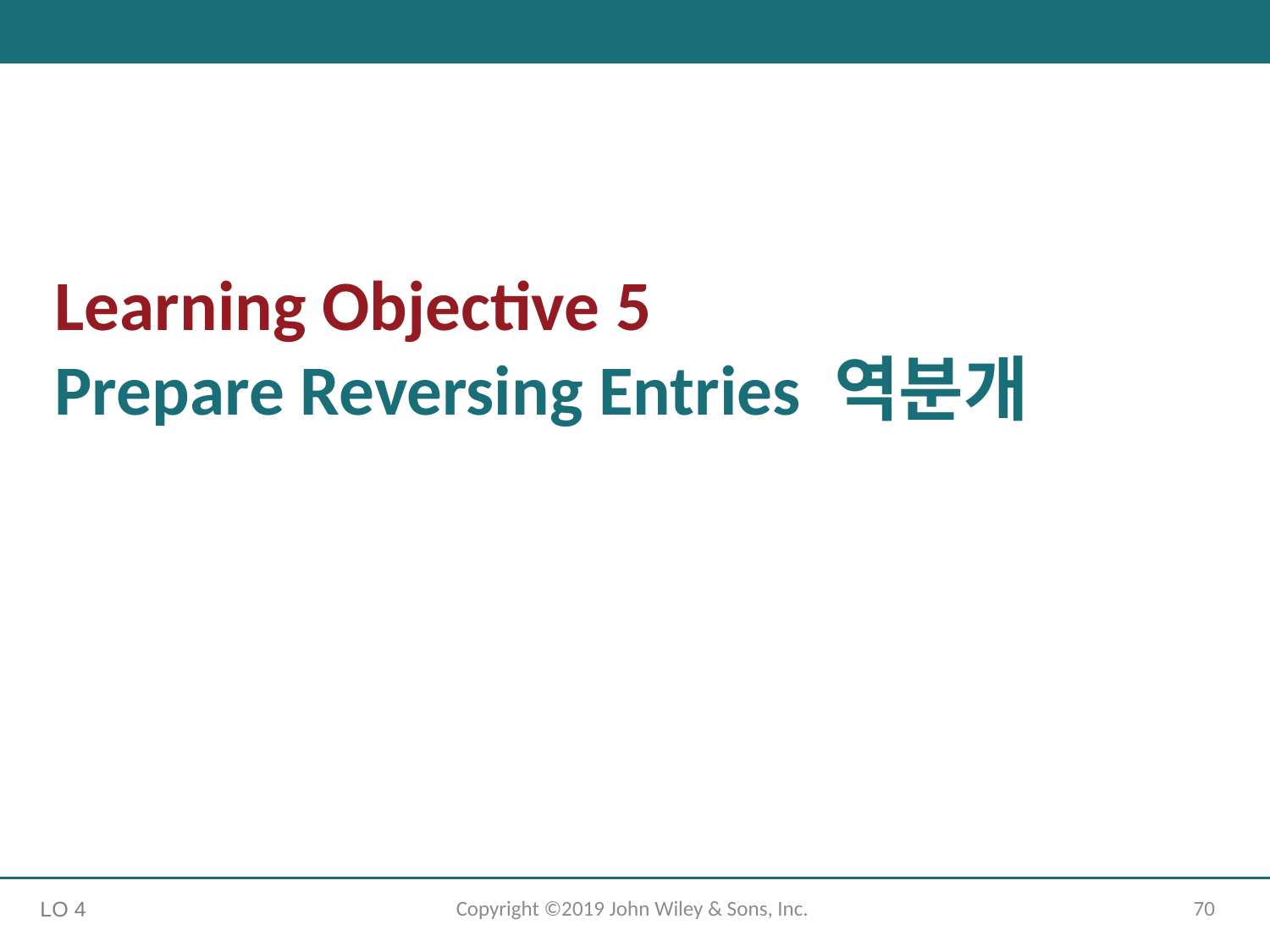

# Learning Objective 5 Prepare Reversing Entries 역분개
Copyright ©2019 John Wiley & Sons, Inc.
70
LO 4